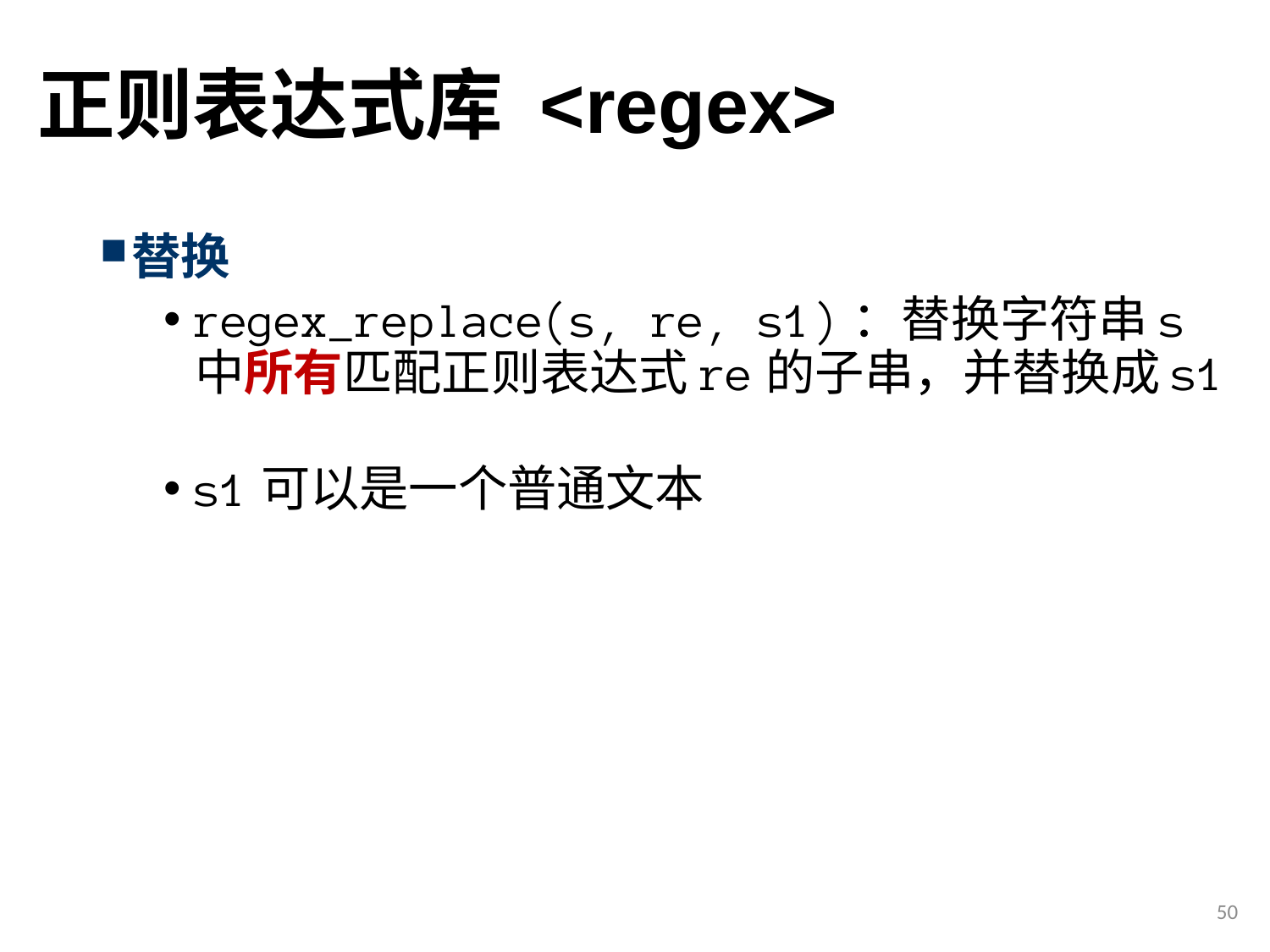

# 正则表达式库 <regex>
替换
regex_replace(s, re, s1)：替换字符串s中所有匹配正则表达式re的子串，并替换成s1

s1可以是一个普通文本

50